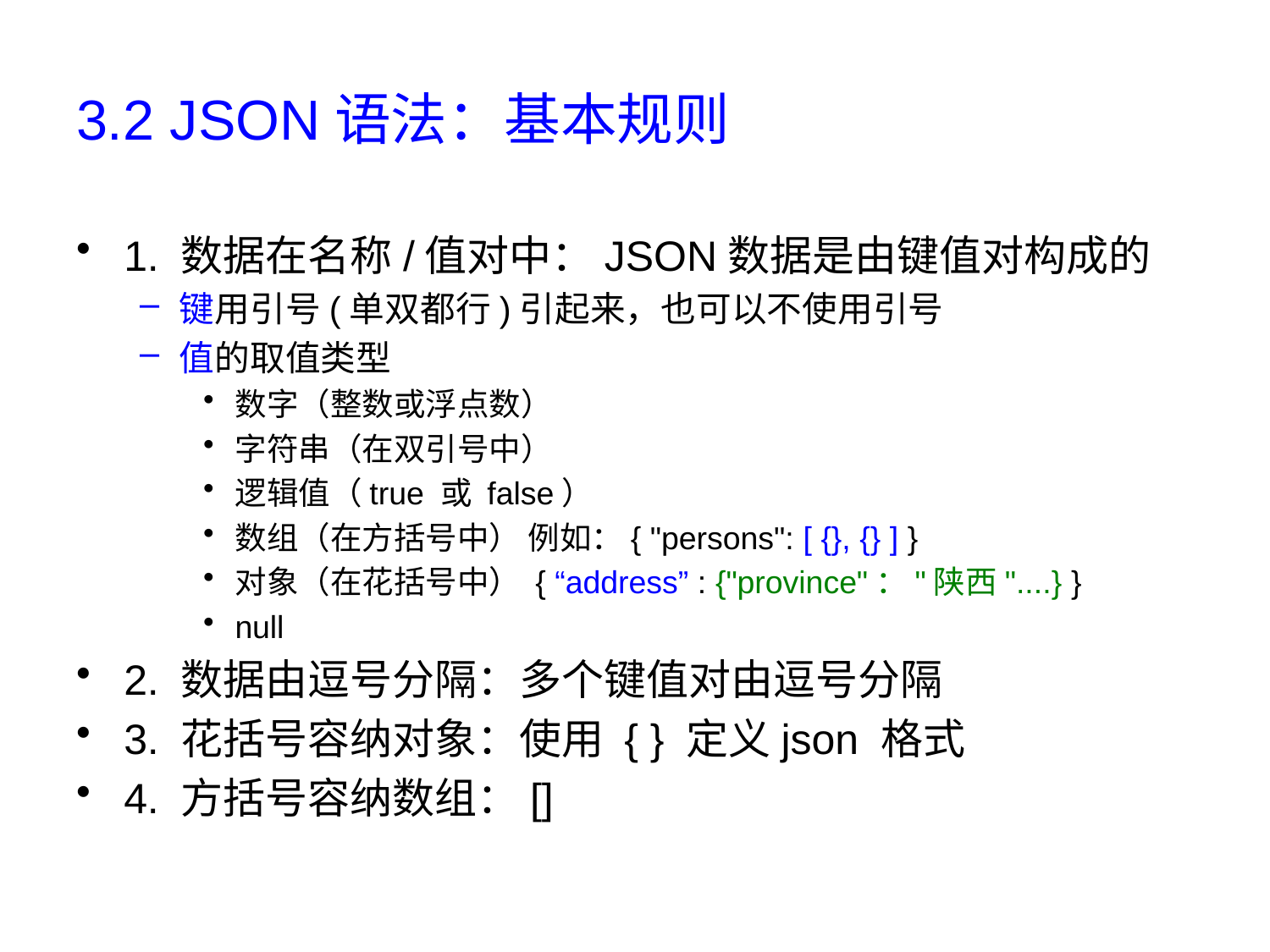

# 3.2 JSON语法：基本规则
1. 数据在名称/值对中：JSON数据是由键值对构成的
键用引号(单双都行)引起来，也可以不使用引号
值的取值类型
数字（整数或浮点数）
字符串（在双引号中）
逻辑值（true 或 false）
数组（在方括号中） 例如：{ "persons": [ {}, {} ] }
对象（在花括号中） { “address” : {"province"："陕西"....} }
null
2. 数据由逗号分隔：多个键值对由逗号分隔
3. 花括号容纳对象：使用 { } 定义json 格式
4. 方括号容纳数组：[]